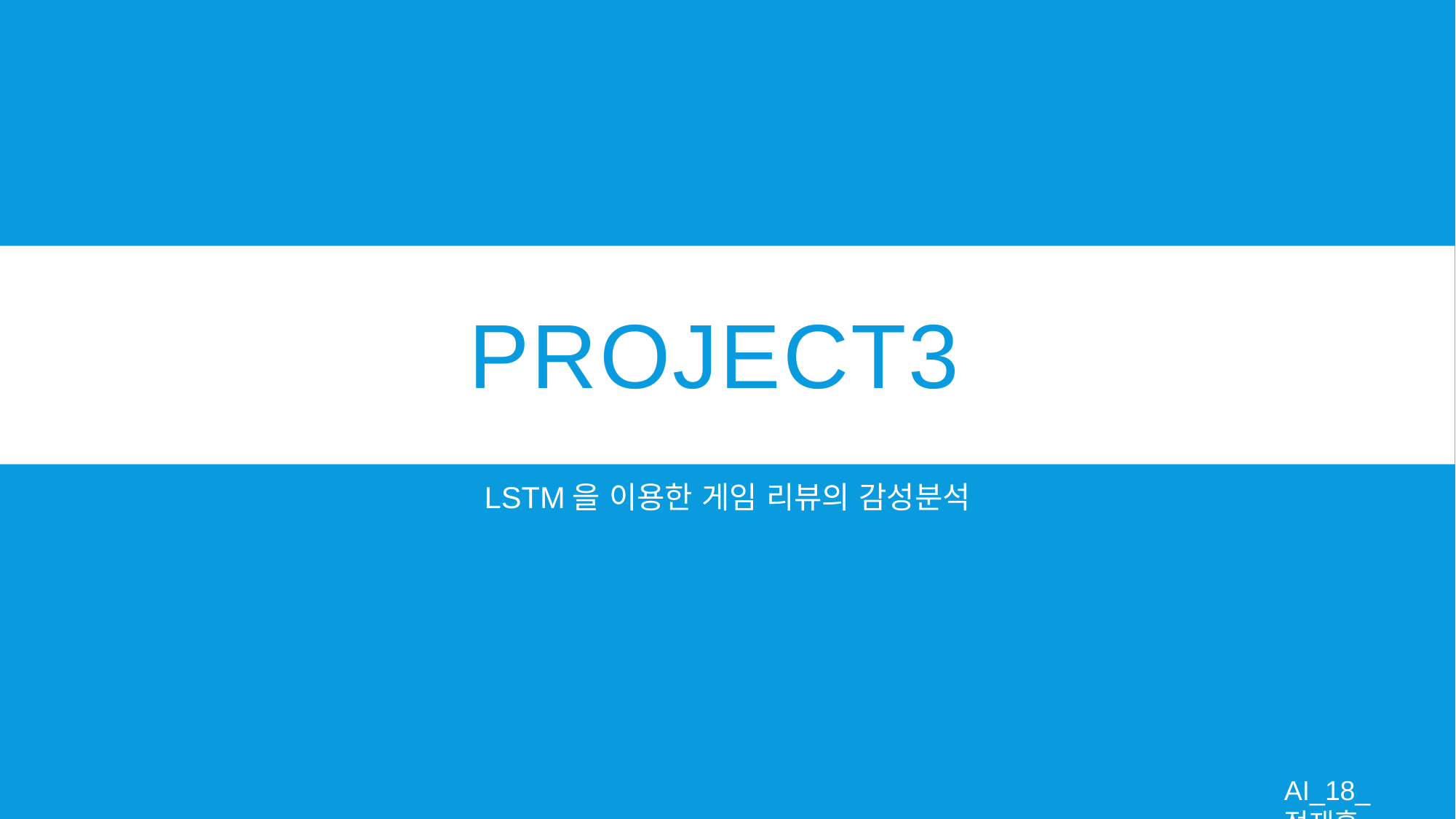

# Project3
LSTM을 이용한 게임 리뷰의 감성분석
AI_18_정재훈